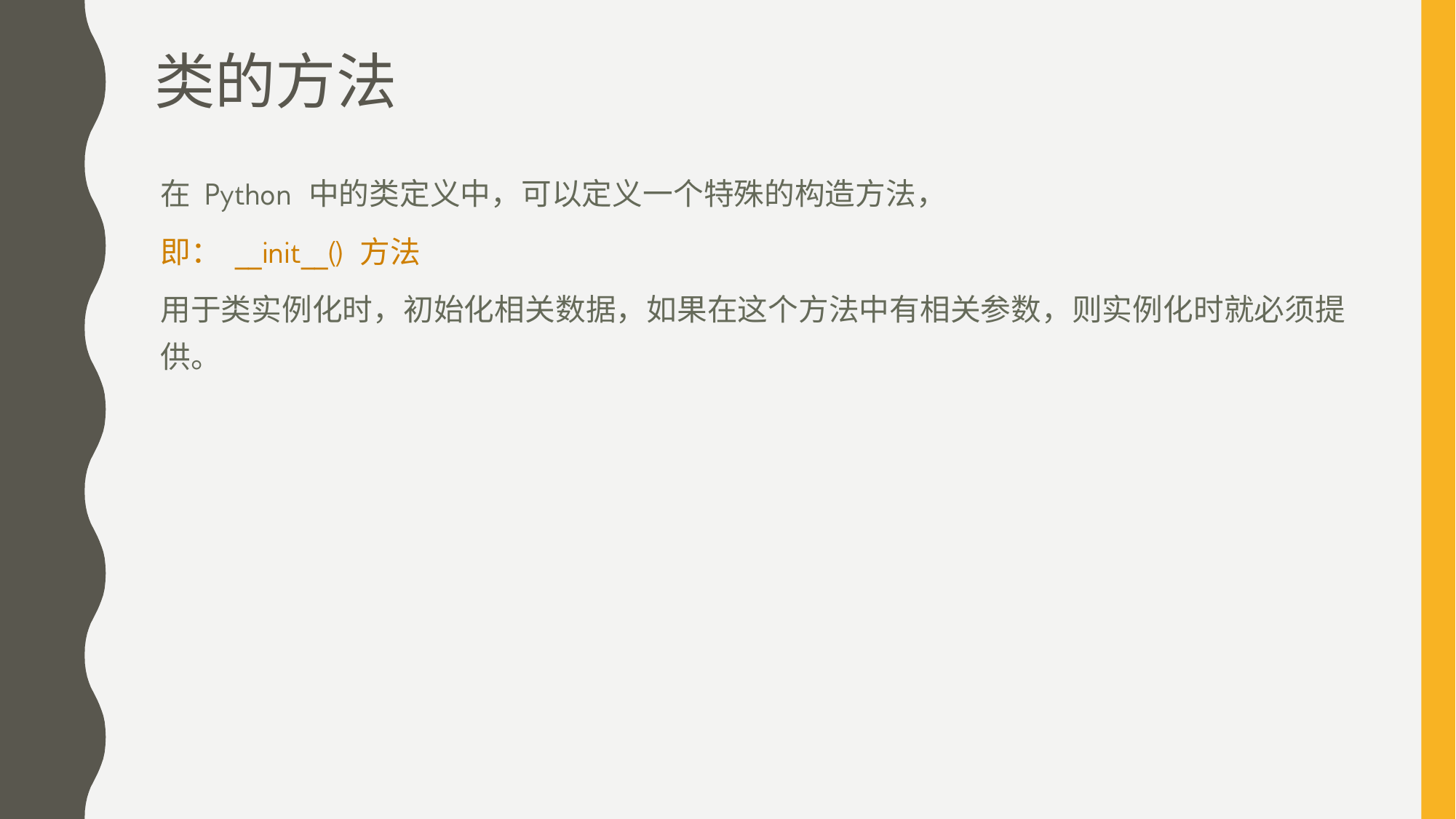

# 类的方法
在 Python 中的类定义中，可以定义一个特殊的构造方法，
即： __init__() 方法
用于类实例化时，初始化相关数据，如果在这个方法中有相关参数，则实例化时就必须提供。